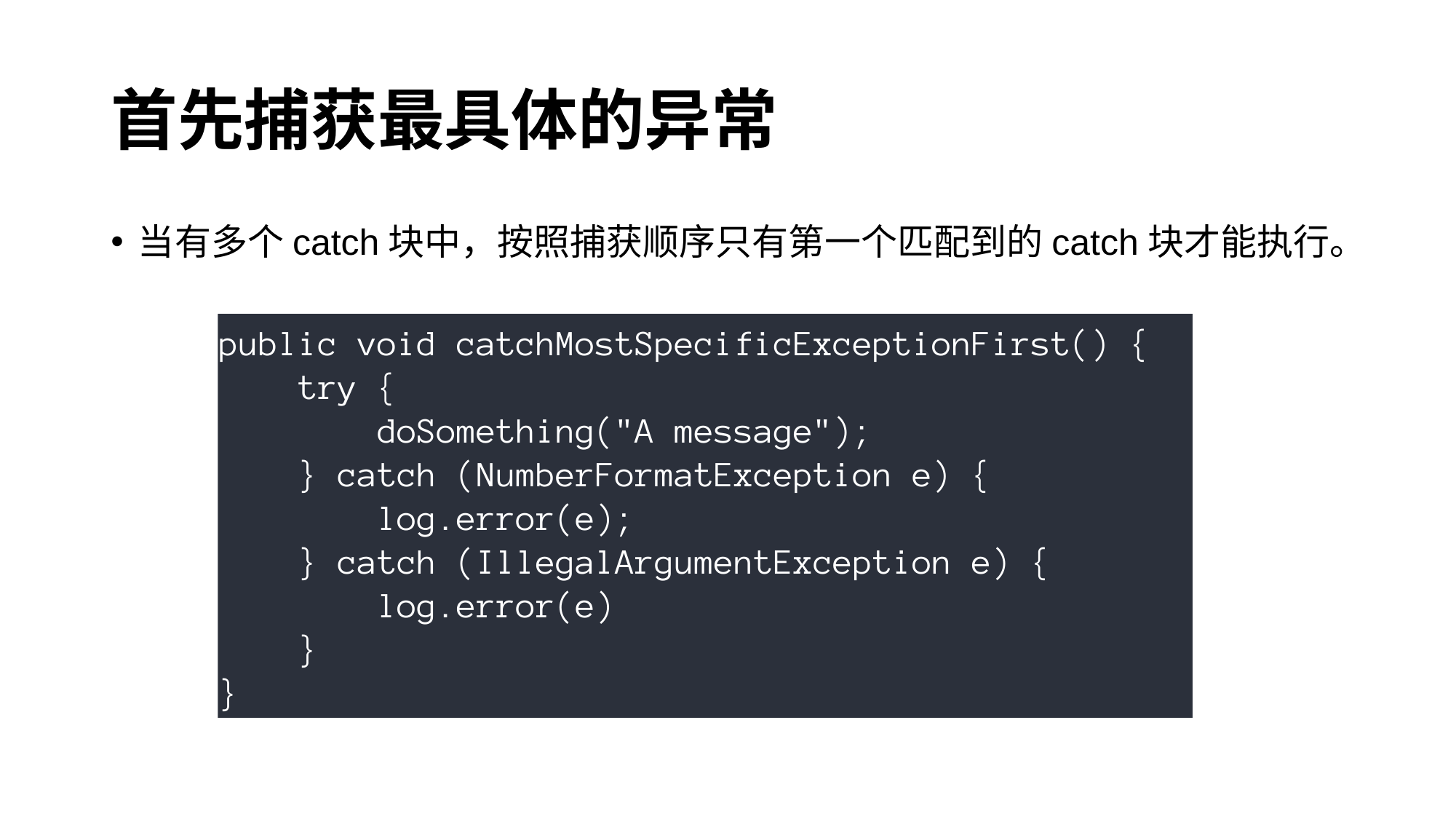

# 首先捕获最具体的异常
当有多个catch块中，按照捕获顺序只有第一个匹配到的catch块才能执行。

public void catchMostSpecificExceptionFirst() {  
    try {  
        doSomething("A message");  
    } catch (NumberFormatException e) {  
        log.error(e);  
    } catch (IllegalArgumentException e) {  
        log.error(e)  
    }  
}